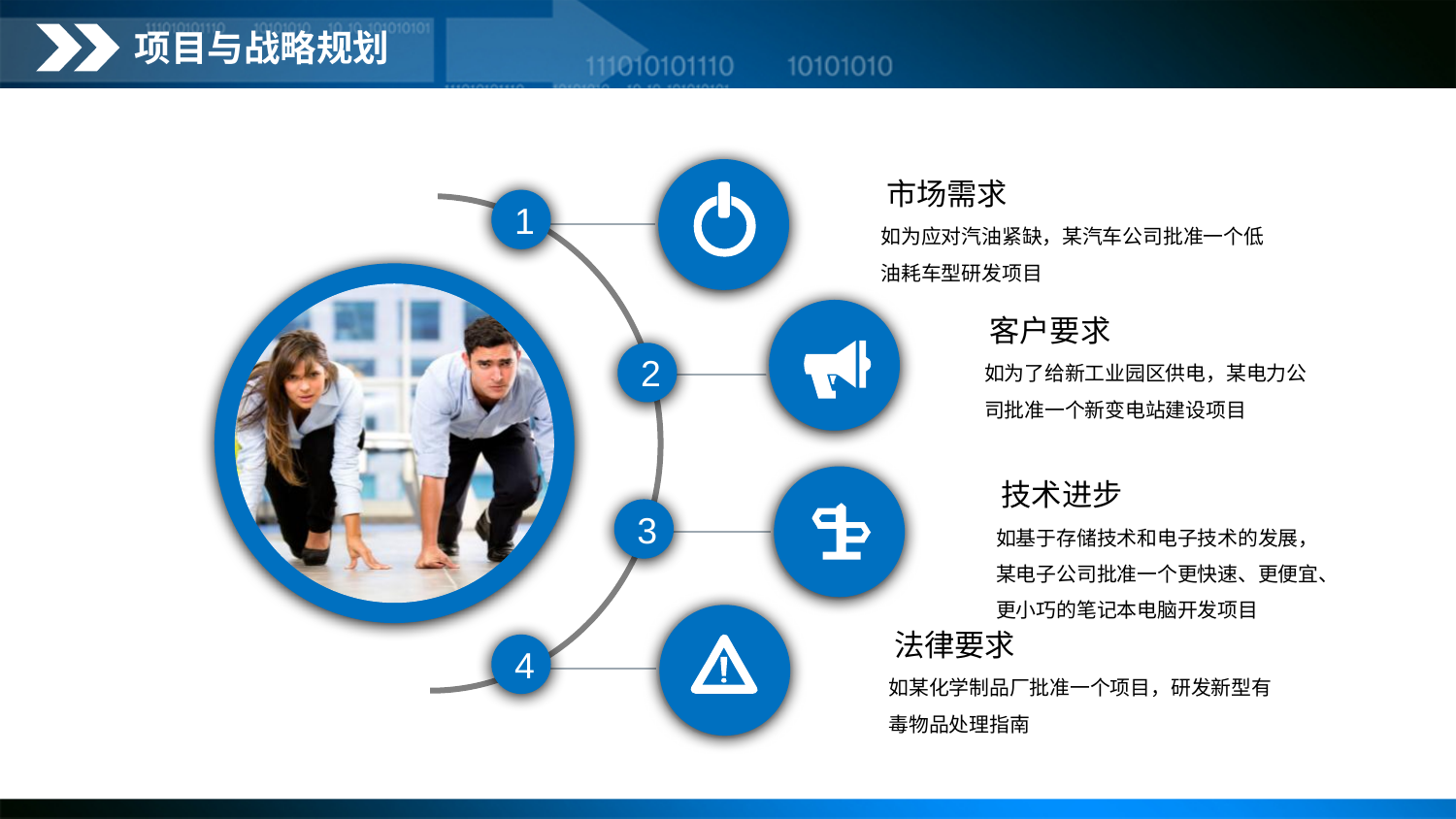

项目与战略规划

市场需求
1
如为应对汽油紧缺，某汽车公司批准一个低油耗车型研发项目

客户要求
如为了给新工业园区供电，某电力公司批准一个新变电站建设项目
2

技术进步
3
如基于存储技术和电子技术的发展，某电子公司批准一个更快速、更便宜、更小巧的笔记本电脑开发项目

法律要求
4
如某化学制品厂批准一个项目，研发新型有毒物品处理指南